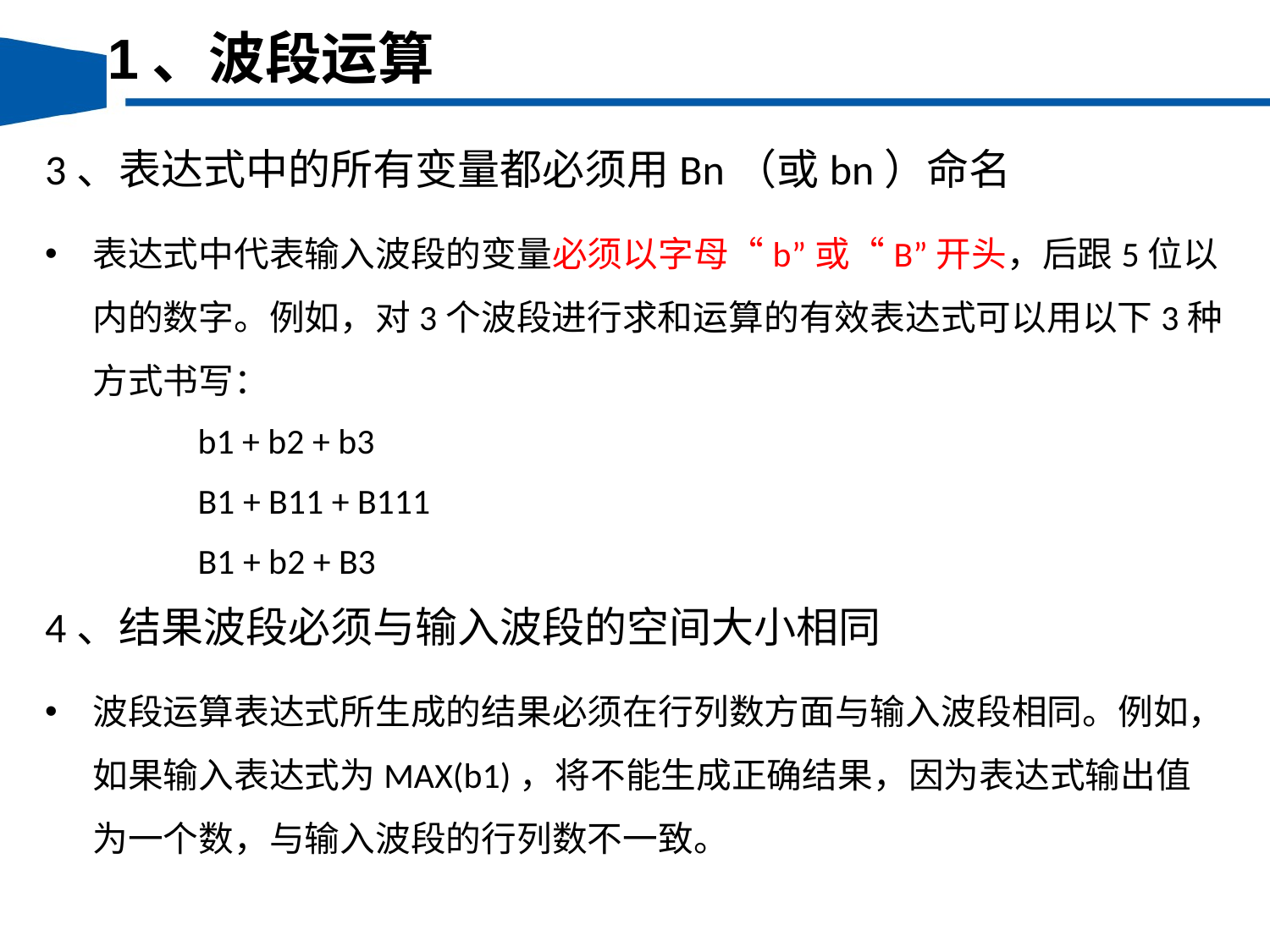

1、波段运算
3、表达式中的所有变量都必须用Bn（或bn）命名
表达式中代表输入波段的变量必须以字母“b”或“B”开头，后跟5位以内的数字。例如，对3个波段进行求和运算的有效表达式可以用以下3种方式书写：
                   b1 + b2 + b3
                   B1 + B11 + B111
                   B1 + b2 + B3
4、结果波段必须与输入波段的空间大小相同
波段运算表达式所生成的结果必须在行列数方面与输入波段相同。例如，如果输入表达式为MAX(b1)，将不能生成正确结果，因为表达式输出值为一个数，与输入波段的行列数不一致。